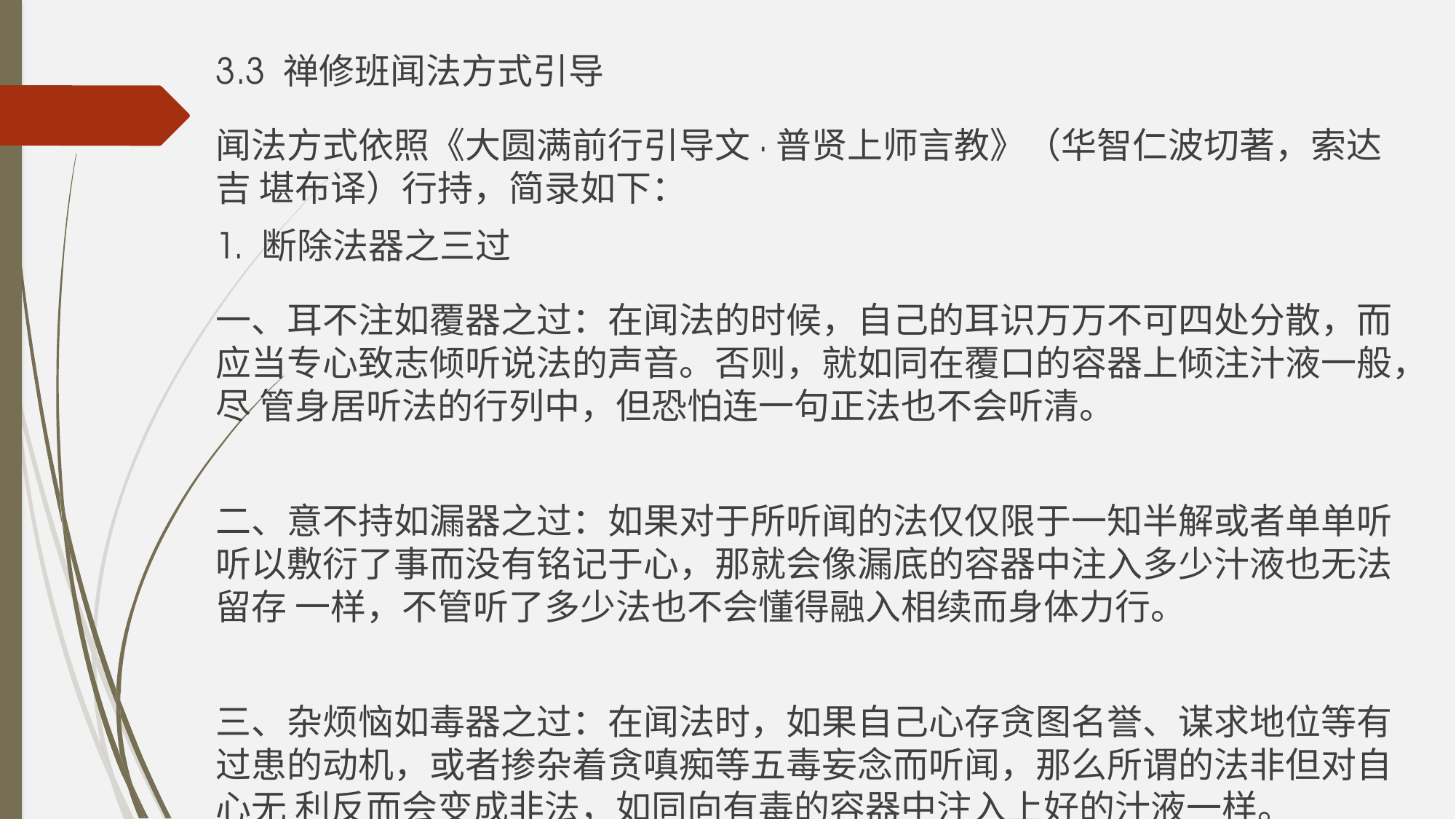

3.3 禅修班闻法方式引导

闻法方式依照《大圆满前行引导文·普贤上师言教》（华智仁波切著，索达吉 堪布译）行持，简录如下：
1. 断除法器之三过

一、耳不注如覆器之过：在闻法的时候，自己的耳识万万不可四处分散，而 应当专心致志倾听说法的声音。否则，就如同在覆口的容器上倾注汁液一般，尽 管身居听法的行列中，但恐怕连一句正法也不会听清。

二、意不持如漏器之过：如果对于所听闻的法仅仅限于一知半解或者单单听 听以敷衍了事而没有铭记于心，那就会像漏底的容器中注入多少汁液也无法留存 一样，不管听了多少法也不会懂得融入相续而身体力行。

三、杂烦恼如毒器之过：在闻法时，如果自己心存贪图名誉、谋求地位等有 过患的动机，或者掺杂着贪嗔痴等五毒妄念而听闻，那么所谓的法非但对自心无 利反而会变成非法，如同向有毒的容器中注入上好的汁液一样。